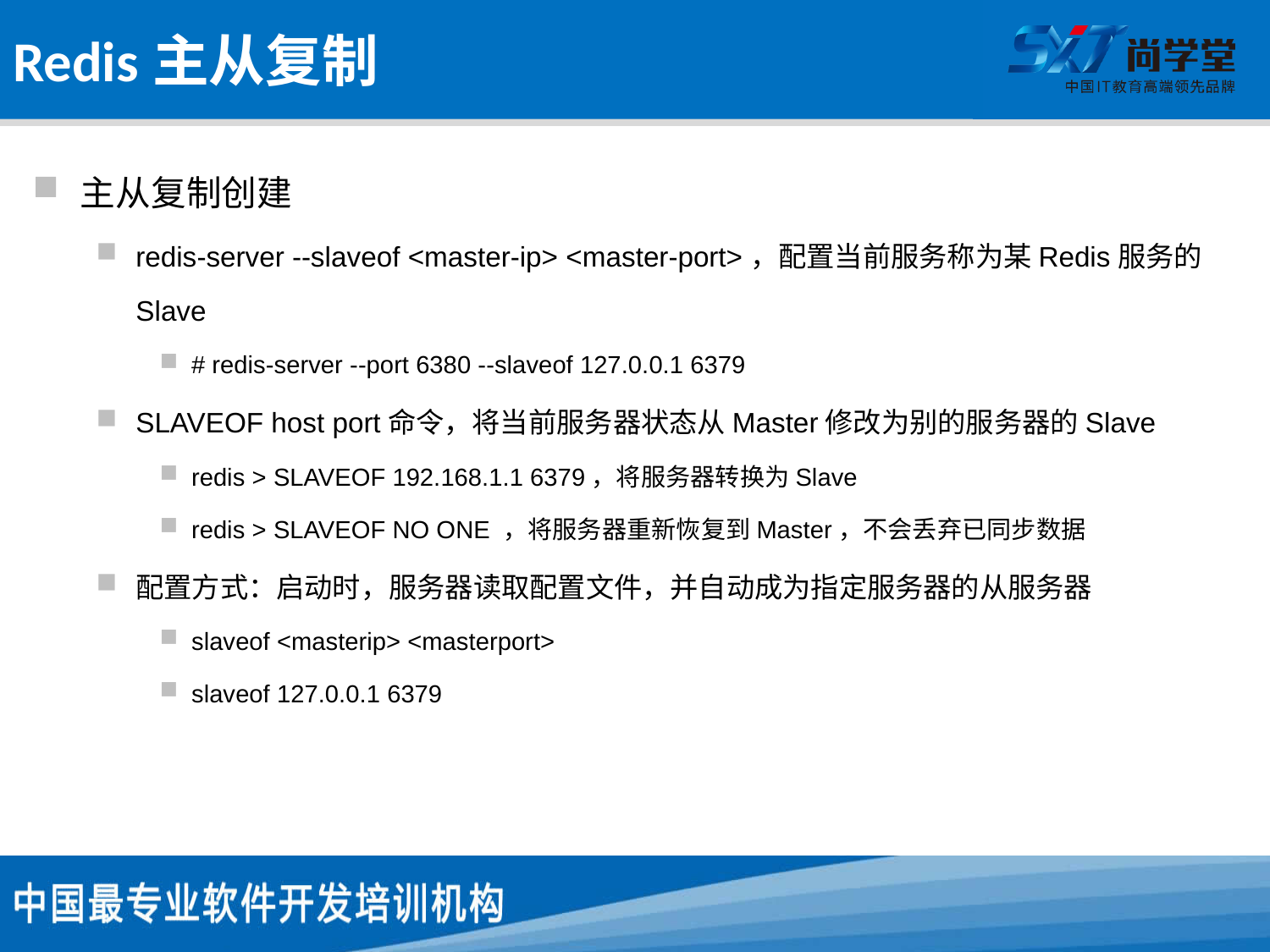

# Redis主从复制
主从复制创建
redis-server --slaveof <master-ip> <master-port>，配置当前服务称为某Redis服务的Slave
# redis-server --port 6380 --slaveof 127.0.0.1 6379
SLAVEOF host port命令，将当前服务器状态从Master修改为别的服务器的Slave
redis > SLAVEOF 192.168.1.1 6379，将服务器转换为Slave
redis > SLAVEOF NO ONE ，将服务器重新恢复到Master，不会丢弃已同步数据
配置方式：启动时，服务器读取配置文件，并自动成为指定服务器的从服务器
slaveof <masterip> <masterport>
slaveof 127.0.0.1 6379